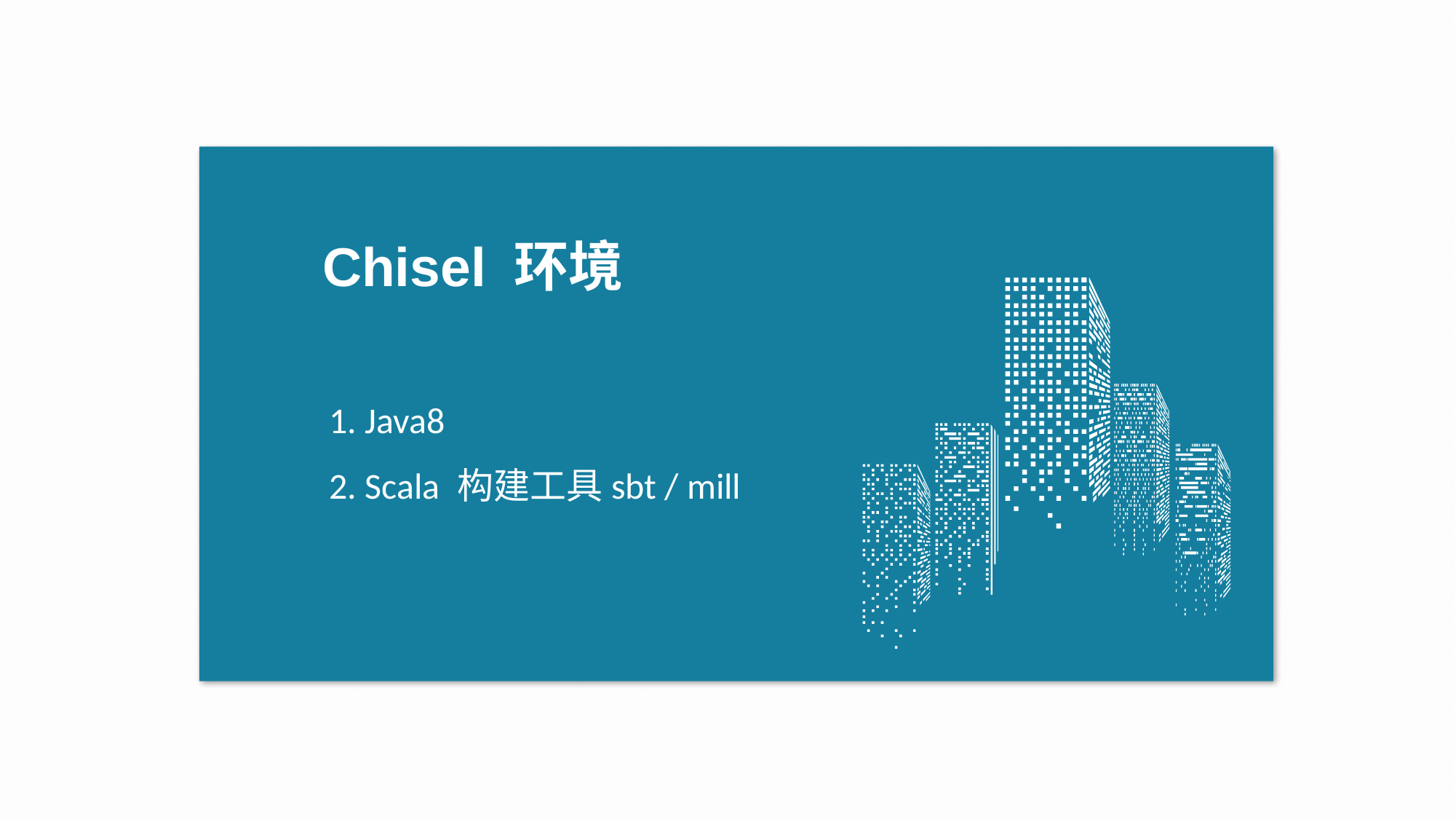

Chisel 环境

1. Java8
2. Scala 构建工具sbt / mill